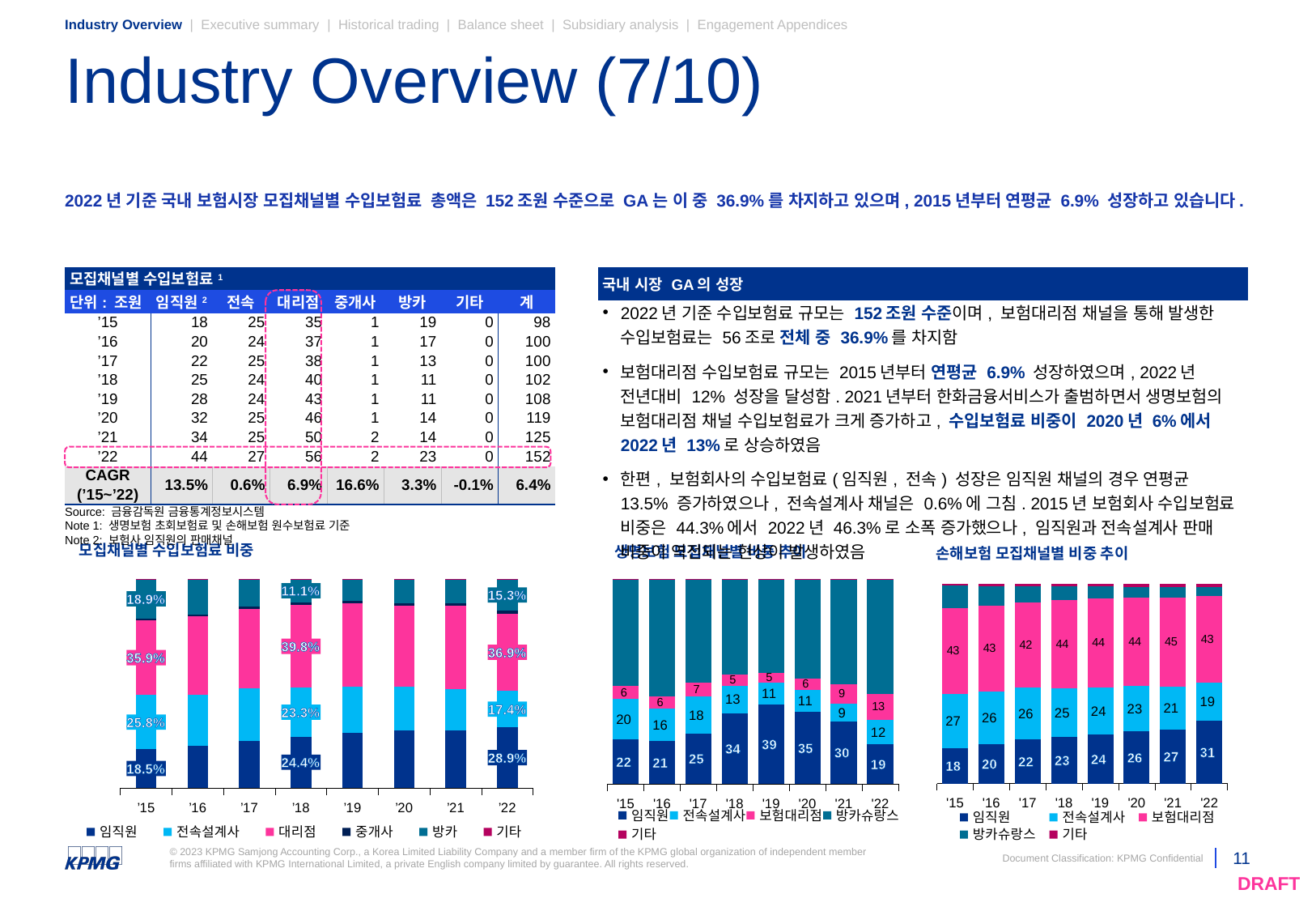

Industry Overview  |  Executive summary  |  Historical trading  |  Balance sheet  |  Subsidiary analysis  |  Engagement Appendices
# Industry Overview (7/10)
2022년 기준 국내 보험시장 모집채널별 수입보험료  총액은 152조원 수준으로 GA는 이 중 36.9%를 차지하고 있으며, 2015년부터 연평균 6.9% 성장하고 있습니다.

| 모집채널별 수입보험료1 |  |  |  |  |  |  |  |
| --- | --- | --- | --- | --- | --- | --- | --- |
| 단위: 조원 | 임직원2 | 전속 | 대리점 | 중개사 | 방카 | 기타 | 계 |
| ’15 | 18 | 25 | 35 | 1 | 19 | 0 | 98 |
| ’16 | 20 | 24 | 37 | 1 | 17 | 0 | 100 |
| ’17 | 22 | 25 | 38 | 1 | 13 | 0 | 100 |
| ’18 | 25 | 24 | 40 | 1 | 11 | 0 | 102 |
| ’19 | 28 | 24 | 43 | 1 | 11 | 0 | 108 |
| ’20 | 32 | 25 | 46 | 1 | 14 | 0 | 119 |
| ’21 | 34 | 25 | 50 | 2 | 14 | 0 | 125 |
| ’22 | 44 | 27 | 56 | 2 | 23 | 0 | 152 |
| CAGR | 13.5% | 0.6% | 6.9% | 16.6% | 3.3% | -0.1% | 6.4% |
| (’15~’22) |  |  |  |  |  |  |  |
| 국내 시장 GA의 성장 |
| --- |
| 2022년 기준 수입보험료 규모는 152조원 수준이며, 보험대리점 채널을 통해 발생한 수입보험료는 56조로 전체 중 36.9%를 차지함 보험대리점 수입보험료 규모는 2015년부터 연평균 6.9% 성장하였으며, 2022년 전년대비 12% 성장을 달성함. 2021년부터 한화금융서비스가 출범하면서 생명보험의 보험대리점 채널 수입보험료가 크게 증가하고, 수입보험료 비중이 2020년 6%에서 2022년 13%로 상승하였음 한편, 보험회사의 수입보험료(임직원, 전속) 성장은 임직원 채널의 경우 연평균 13.5% 증가하였으나, 전속설계사 채널은 0.6%에 그침. 2015년 보험회사 수입보험료 비중은 44.3%에서 2022년 46.3%로 소폭 증가했으나, 임직원과 전속설계사 판매 비중이 역전되는 현상이 발생하였음 |

Source: 금융감독원 금융통계정보시스템
Note 1: 생명보험 초회보험료 및 손해보험 원수보험료 기준
Note 2: 보험사 임직원의 판매채널

### Chart: 모집채널별 수입보험료 비중

| Category | 임직원 | 전속설계사 | 대리점 | 중개사 | 방카 | 기타 |
|---|---|---|---|---|---|---|
| ’15 | 0.1846310710033265 | 0.25834451822980053 | 0.3588328450973723 | 0.006803825368916378 | 0.18870446416781683 | 0.0026832761327674004 |
| ’16 | 0.19912289222817545 | 0.24487023941042982 | 0.3756077392609334 | 0.00817511536966844 | 0.16864194927066084 | 0.0035820644601322147 |
| ’17 | 0.22367868186024167 | 0.2506970755962356 | 0.3819067495889797 | 0.0098814187125084 | 0.13099151696554104 | 0.002844557276493529 |
| ’18 | 0.24439374739105205 | 0.2333802966460006 | 0.3975565691584321 | 0.011239402878800828 | 0.11086563879539128 | 0.00256434513032307 |
| ’19 | 0.2611113977758332 | 0.22183116655814525 | 0.39849539617746044 | 0.011657778827372003 | 0.10460488666049136 | 0.0022993740006978444 |
| ’20 | 0.27308753694031246 | 0.2097189642769076 | 0.38778678154966884 | 0.011559059740392888 | 0.11531413612014568 | 0.0025335213725725305 |
| ’21 | 0.2748083710949066 | 0.1966135015181964 | 0.3969636855402101 | 0.013461455501868233 | 0.1157526783532608 | 0.0024003079915577976 |
| ’22 | 0.28875453399264456 | 0.17434215338405687 | 0.36944089615321674 | 0.0129206292784499 | 0.15281749525223284 | 0.0017242919393990741 |

### Chart: 생명보험 모집채널별 비중 추이

| Category | 임직원 | 전속설계사 | 보험대리점 | 방카슈랑스 | 기타 |
|---|---|---|---|---|---|
| '15 | 21.571299003089635 | 19.824085581997846 | 6.139909892956859 | 52.10466027150272 | 0.360045250452945 |
| '16 | 20.651217356229655 | 15.820093278724196 | 6.166722413349565 | 57.06366784299994 | 0.29829910869664245 |
| '17 | 24.57275576512648 | 17.88118974149368 | 6.82817768290834 | 50.26948269209651 | 0.448394118374984 |
| '18 | 34.42626313496919 | 13.44627862224333 | 5.221715560422413 | 46.33584329395739 | 0.5698993884076797 |
| '19 | 38.65470719254678 | 10.64265399300483 | 4.581486081071883 | 45.87728194180991 | 0.24387079156660274 |
| '20 | 34.90923891418383 | 10.907367864725554 | 5.571499299875162 | 48.44097233823471 | 0.17092158298074311 |
| '21 | 30.494926394365972 | 8.617355339644849 | 9.195617993132728 | 51.52215087141514 | 0.169949401441305 |
| '22 | 19.189990324437286 | 11.858449616002376 | 12.575534038083239 | 56.18254609693039 | 0.19347992454671337 |

### Chart: 손해보험 모집채널별 비중 추이

| Category | 임직원 | 전속설계사 | 보험대리점 | 방카슈랑스 | 기타 |
|---|---|---|---|---|---|
| '15 | 17.75323238712164 | 27.207245757113903 | 42.68052490736509 | 11.275703290095898 | 1.0832936583034691 |
| '16 | 19.7794150505066 | 26.059766868874846 | 43.25467257291017 | 9.571490360791724 | 1.334655146916671 |
| '17 | 22.06968091197789 | 26.05248507943454 | 42.465847447047224 | 8.026753887841942 | 1.3852315416458802 |
| '18 | 23.26137829203313 | 24.50995218687905 | 43.8356766685024 | 6.917182108456115 | 1.475810744129305 |
| '19 | 24.457082153980117 | 23.66758994636598 | 44.34979379560817 | 5.9824886741566825 | 1.5430454298890512 |
| '20 | 26.086219677634652 | 22.59077050886068 | 44.12003526086232 | 5.594530667574619 | 1.608443885067734 |
| '21 | 26.99557149633755 | 21.43942319732713 | 44.60696144747995 | 5.1438562685432725 | 1.8141875903120996 |
| '22 | 31.449293532739098 | 18.91593381487925 | 43.419852916977 | 4.4126655285120355 | 1.8022542068926062 |